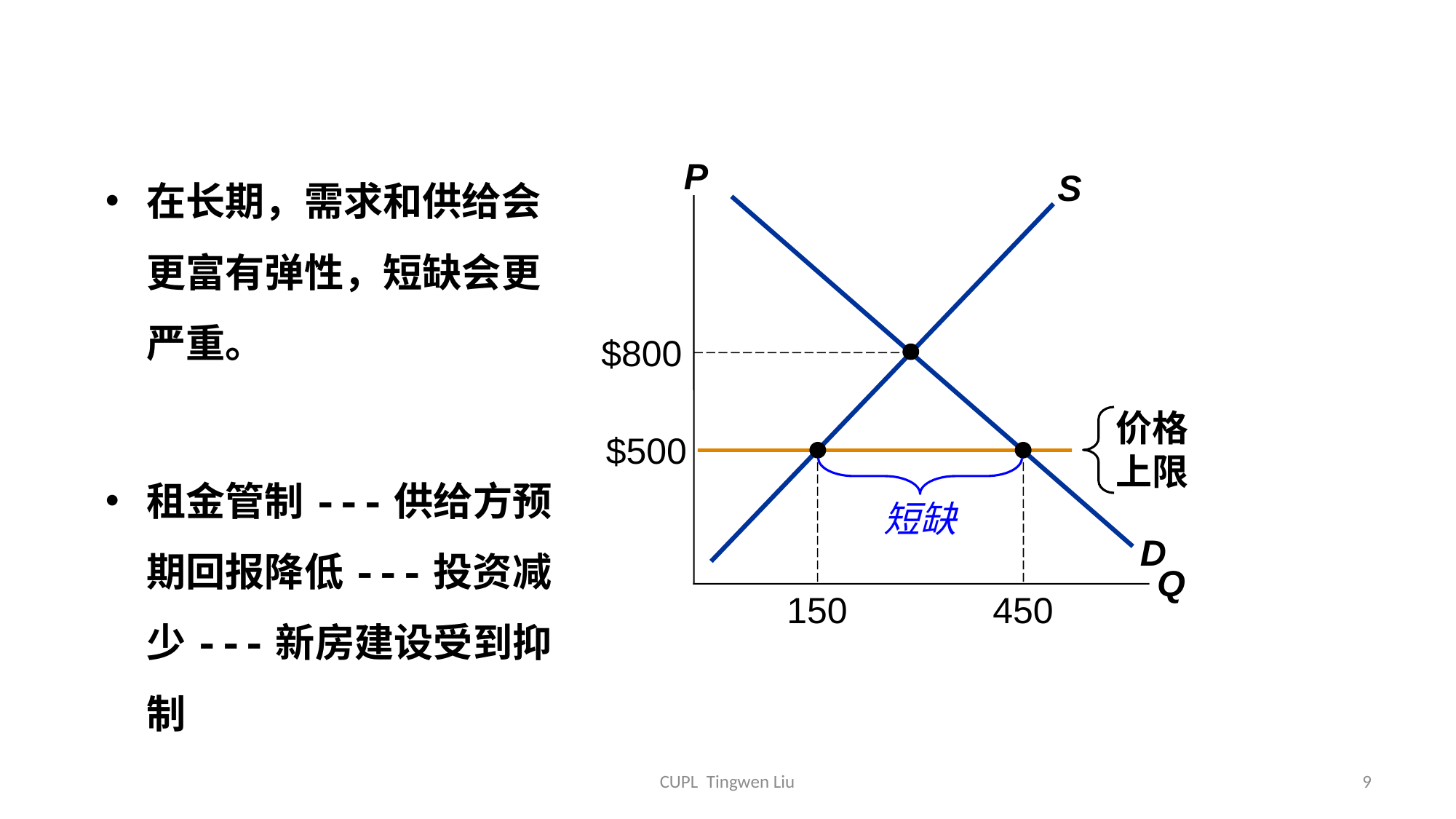

在长期，需求和供给会更富有弹性，短缺会更严重。

租金管制---供给方预期回报降低---投资减少---新房建设受到抑制
P

Q
S

D
$800

价格上限

$500

短缺
450
150
CUPL  Tingwen Liu
9